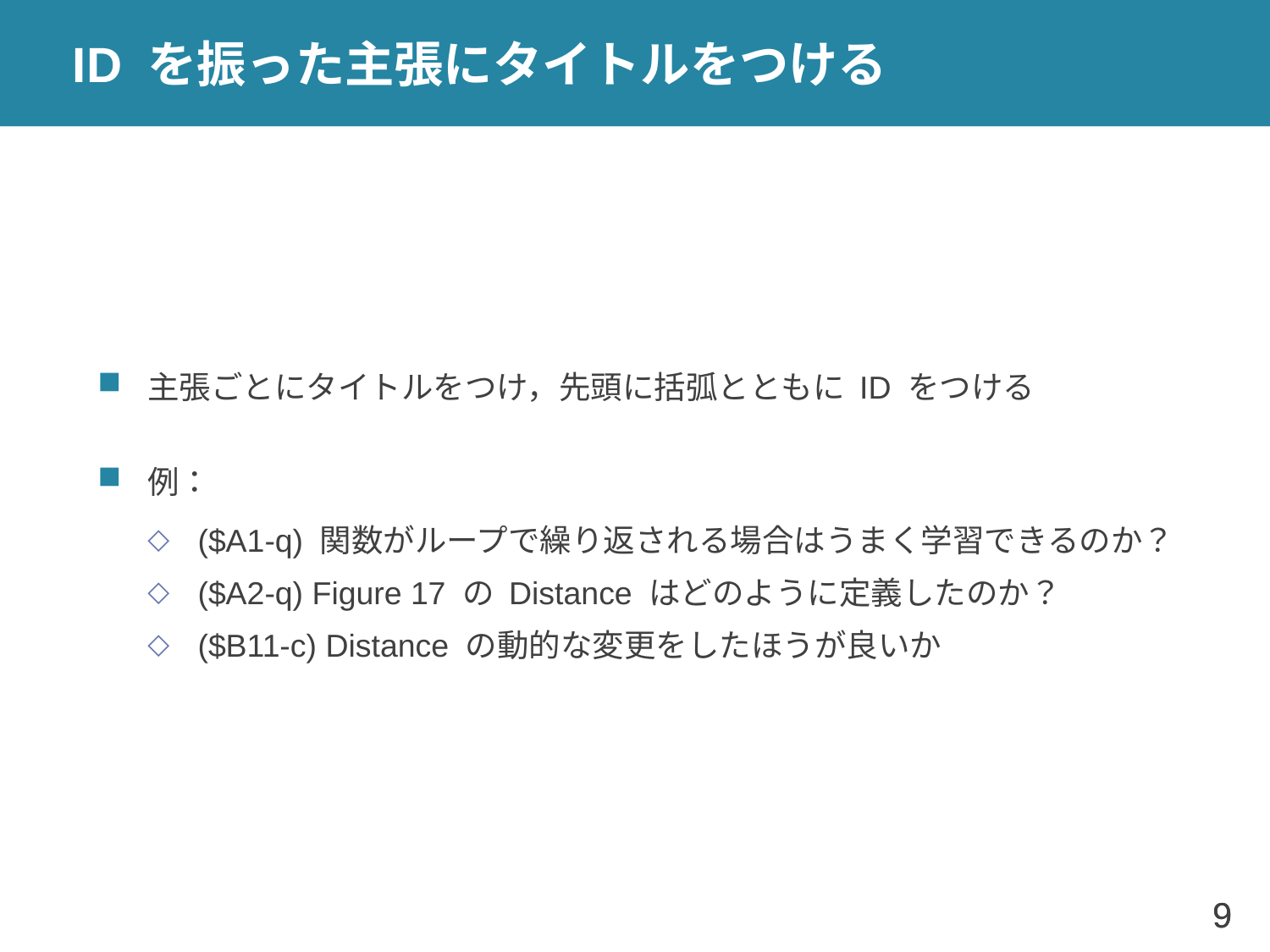

# ID を振った主張にタイトルをつける
主張ごとにタイトルをつけ，先頭に括弧とともに ID をつける
例：
($A1-q) 関数がループで繰り返される場合はうまく学習できるのか？
($A2-q) Figure 17 の Distance はどのように定義したのか？
($B11-c) Distance の動的な変更をしたほうが良いか